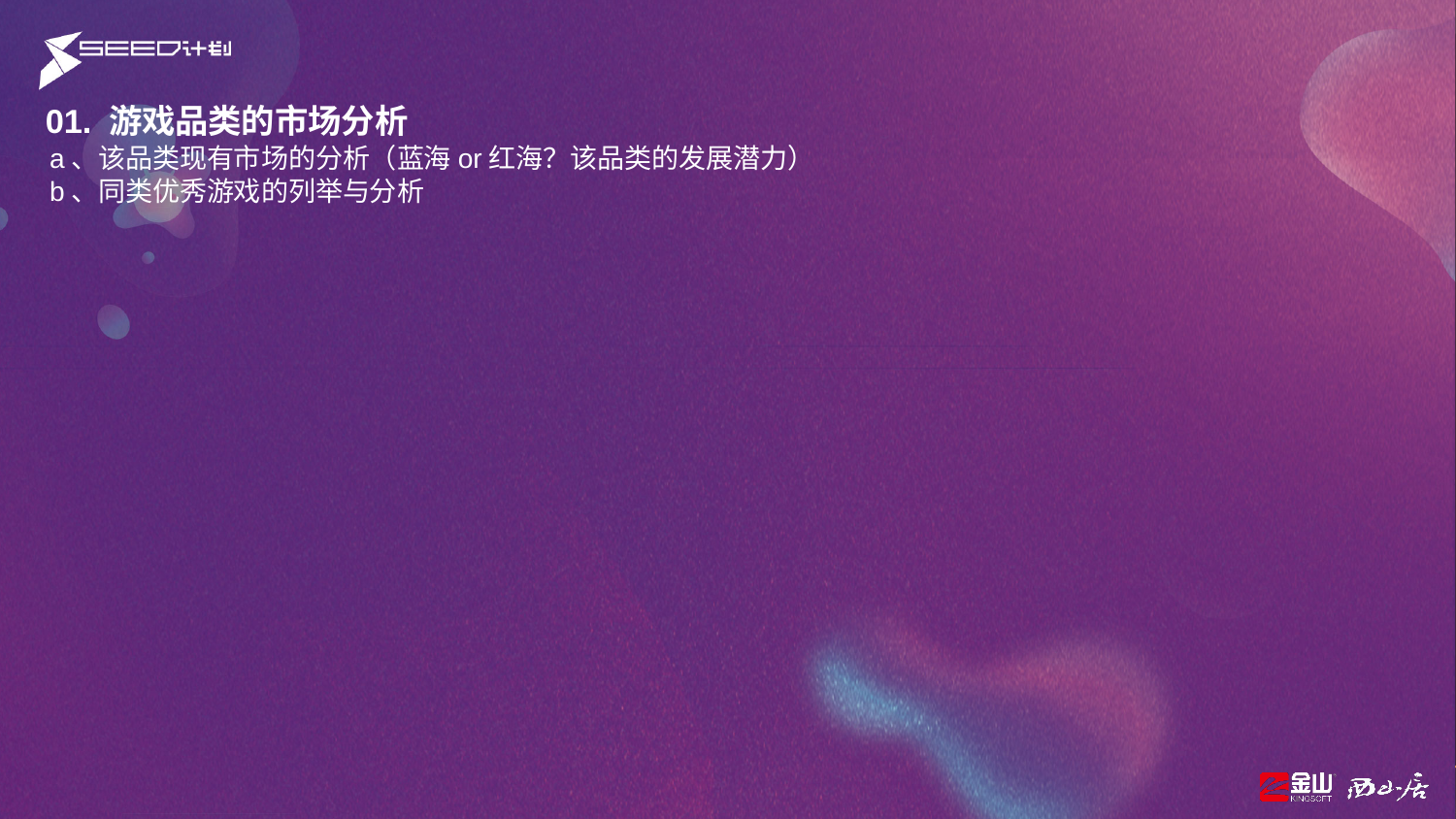

01. 游戏品类的市场分析
a、该品类现有市场的分析（蓝海or红海？该品类的发展潜力）
b、同类优秀游戏的列举与分析